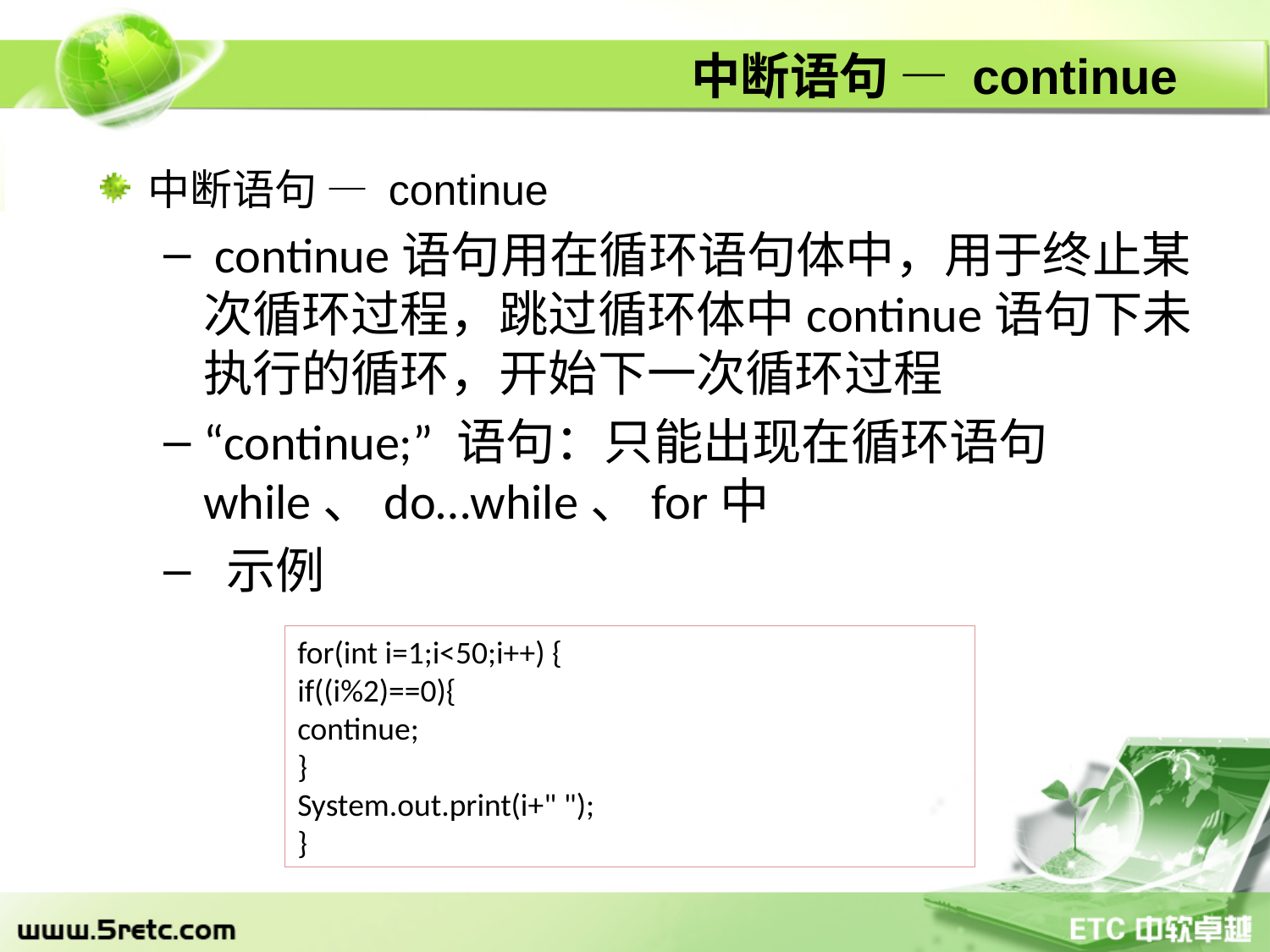

# 中断语句 — continue
中断语句 — continue
 continue语句用在循环语句体中，用于终止某次循环过程，跳过循环体中continue语句下未执行的循环，开始下一次循环过程
“continue;” 语句：只能出现在循环语句while、do…while、for中
 示例
for(int i=1;i<50;i++) {
if((i%2)==0){
continue;
}
System.out.print(i+" ");
}